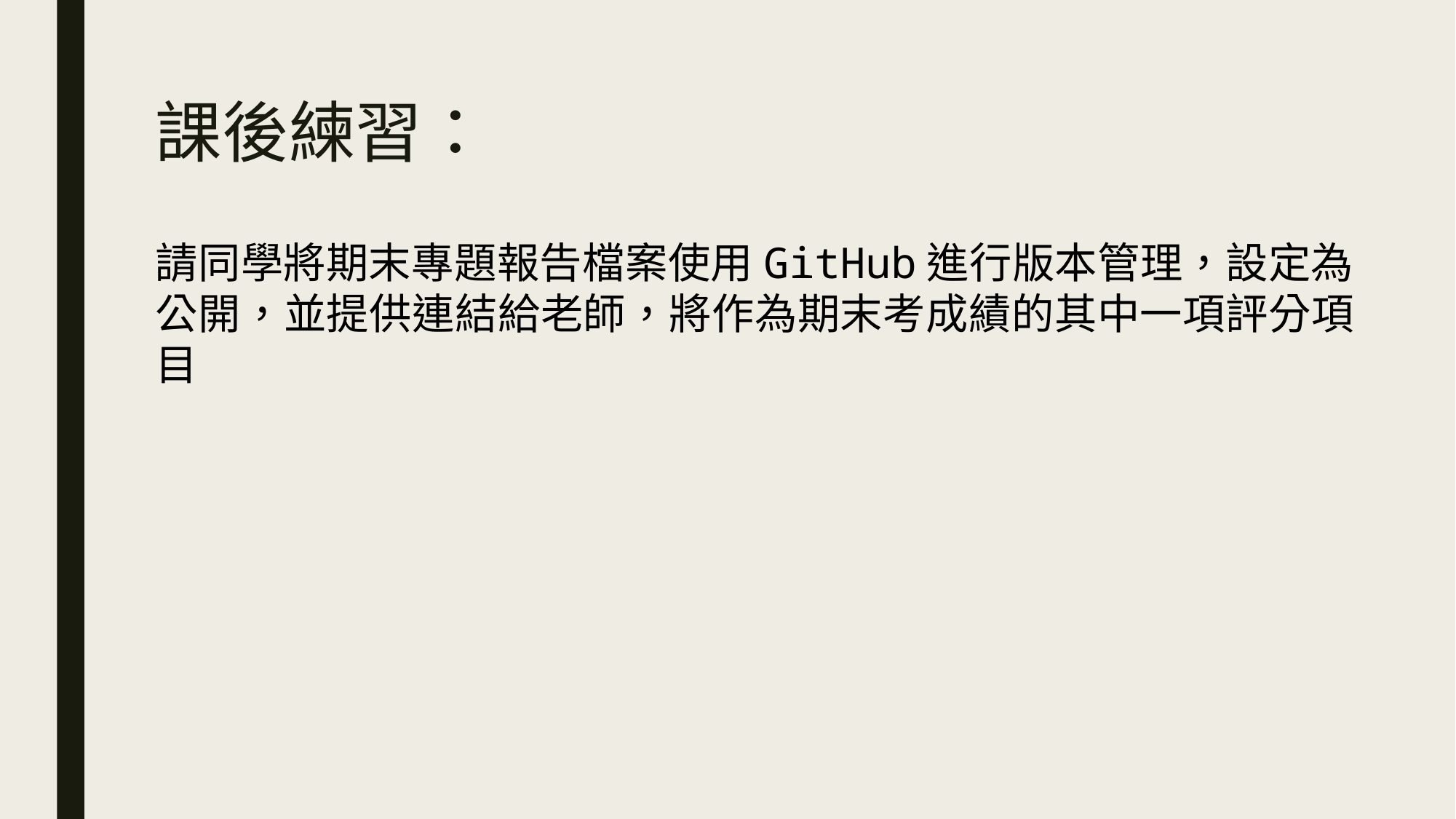

# 課後練習：
請同學將期末專題報告檔案使用GitHub進行版本管理，設定為公開，並提供連結給老師，將作為期末考成績的其中一項評分項目